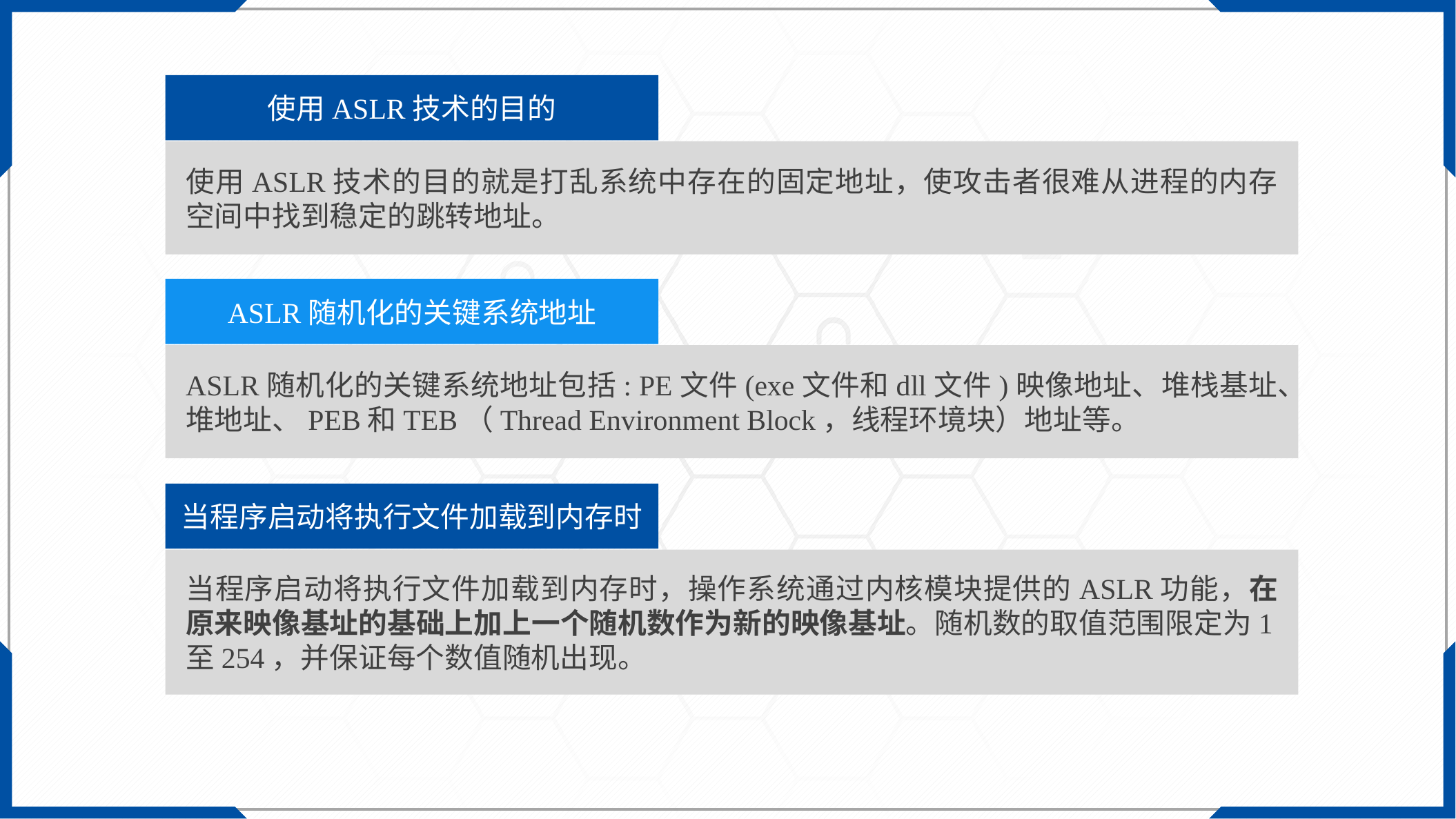

使用ASLR技术的目的
使用ASLR技术的目的就是打乱系统中存在的固定地址，使攻击者很难从进程的内存空间中找到稳定的跳转地址。
ASLR随机化的关键系统地址
ASLR随机化的关键系统地址包括: PE文件(exe文件和dll文件)映像地址、堆栈基址、堆地址、PEB和TEB（Thread Environment Block，线程环境块）地址等。
当程序启动将执行文件加载到内存时
当程序启动将执行文件加载到内存时，操作系统通过内核模块提供的ASLR功能，在原来映像基址的基础上加上一个随机数作为新的映像基址。随机数的取值范围限定为1至254，并保证每个数值随机出现。